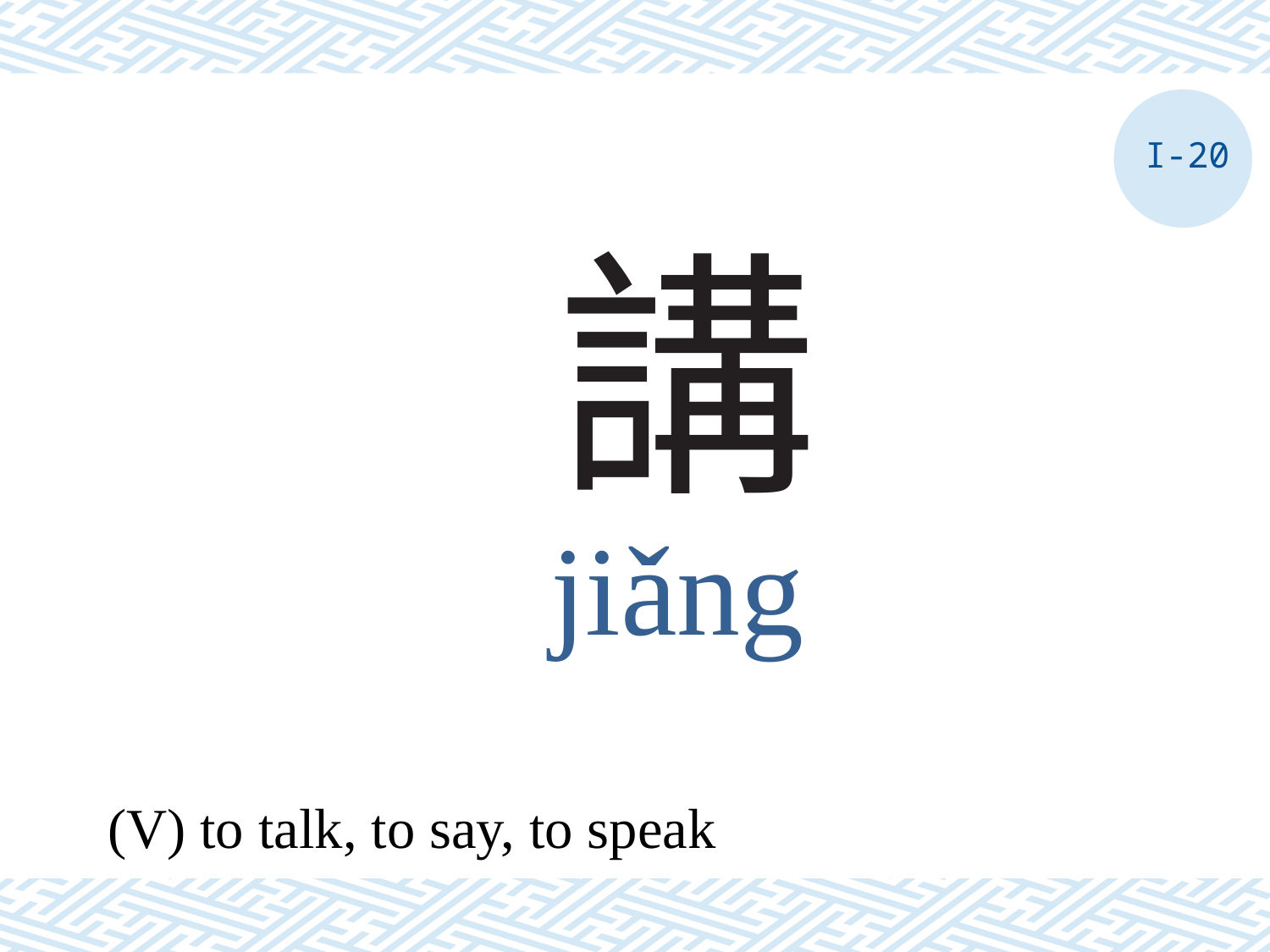

I-20

# 講
jiǎng
(V) to talk, to say, to speak